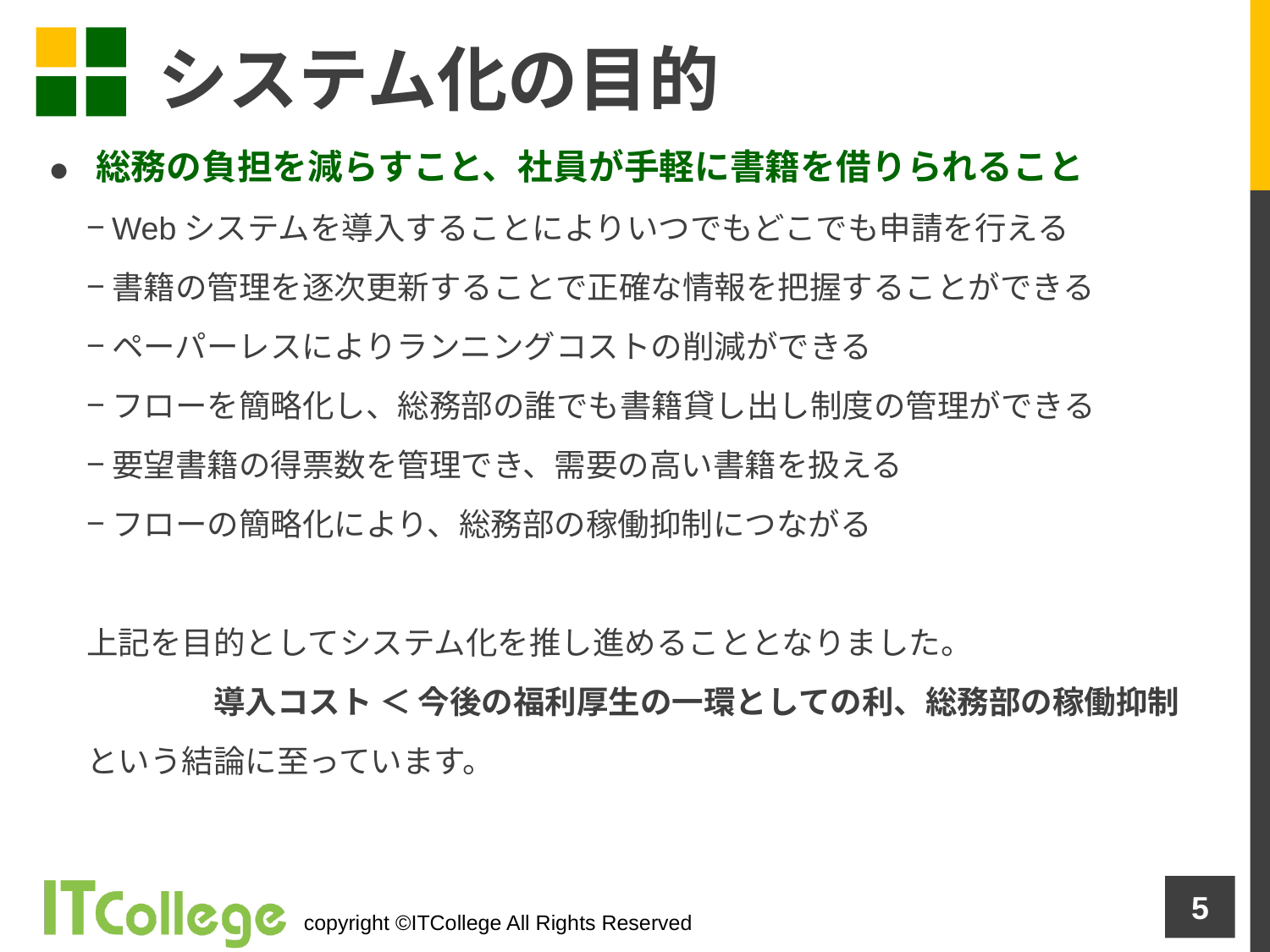

# システム化の目的
総務の負担を減らすこと、社員が手軽に書籍を借りられること
Webシステムを導入することによりいつでもどこでも申請を行える
書籍の管理を逐次更新することで正確な情報を把握することができる
ペーパーレスによりランニングコストの削減ができる
フローを簡略化し、総務部の誰でも書籍貸し出し制度の管理ができる
要望書籍の得票数を管理でき、需要の高い書籍を扱える
フローの簡略化により、総務部の稼働抑制につながる

上記を目的としてシステム化を推し進めることとなりました。
	導入コスト ＜ 今後の福利厚生の一環としての利、総務部の稼働抑制
という結論に至っています。
5